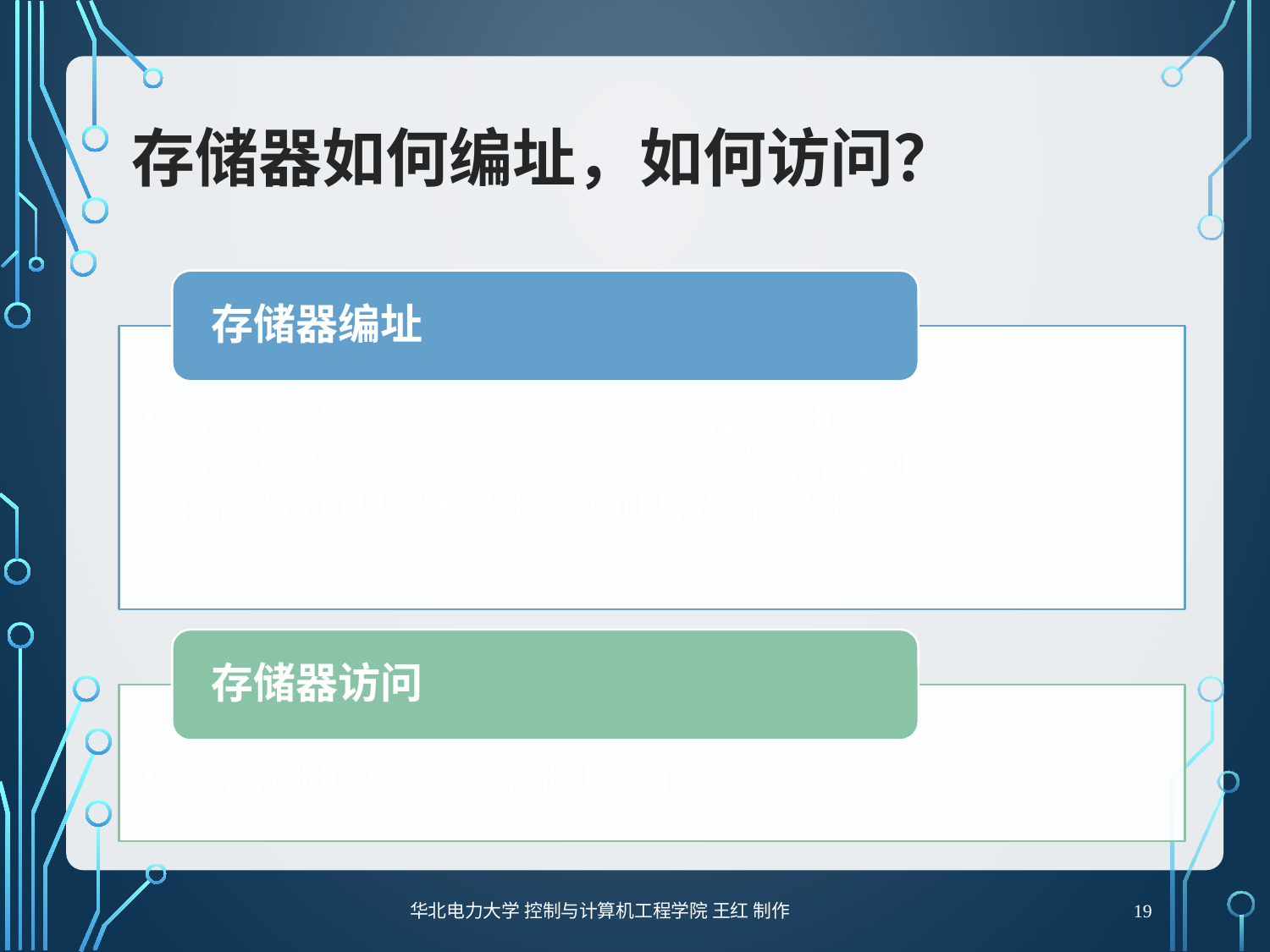

# 存储器如何编址，如何访问？
若编址的最小单位是字单元，称为按字编址
若编址的最小单位是字节单元，称为按字节编址
存储器既可以按字编址，也可以按字节编址
存储器编址
按字节地址访问、按字地址访问。
存储器访问
19
华北电力大学 控制与计算机工程学院 王红 制作